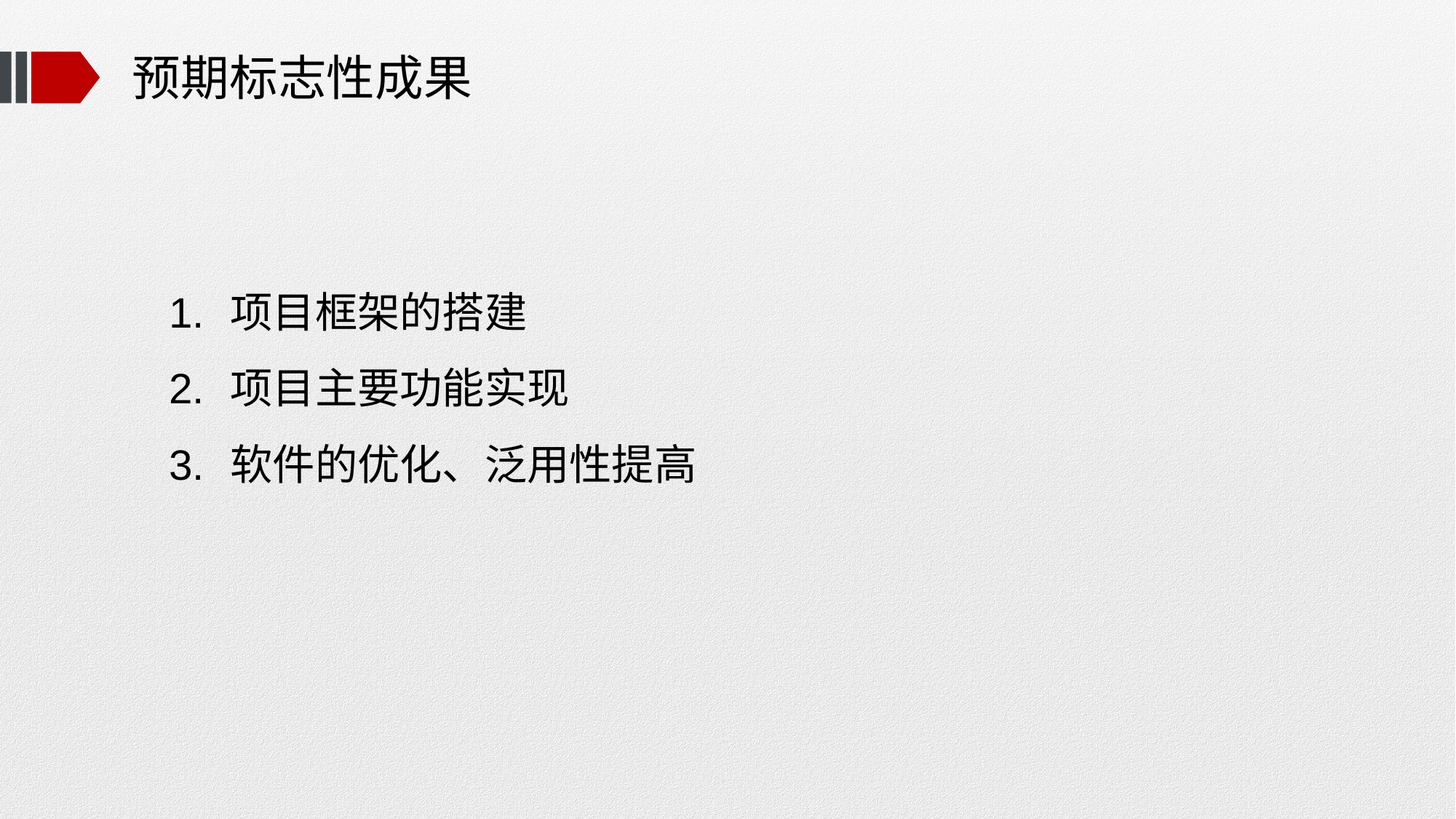

# 预期标志性成果
项目框架的搭建
项目主要功能实现
软件的优化、泛用性提高